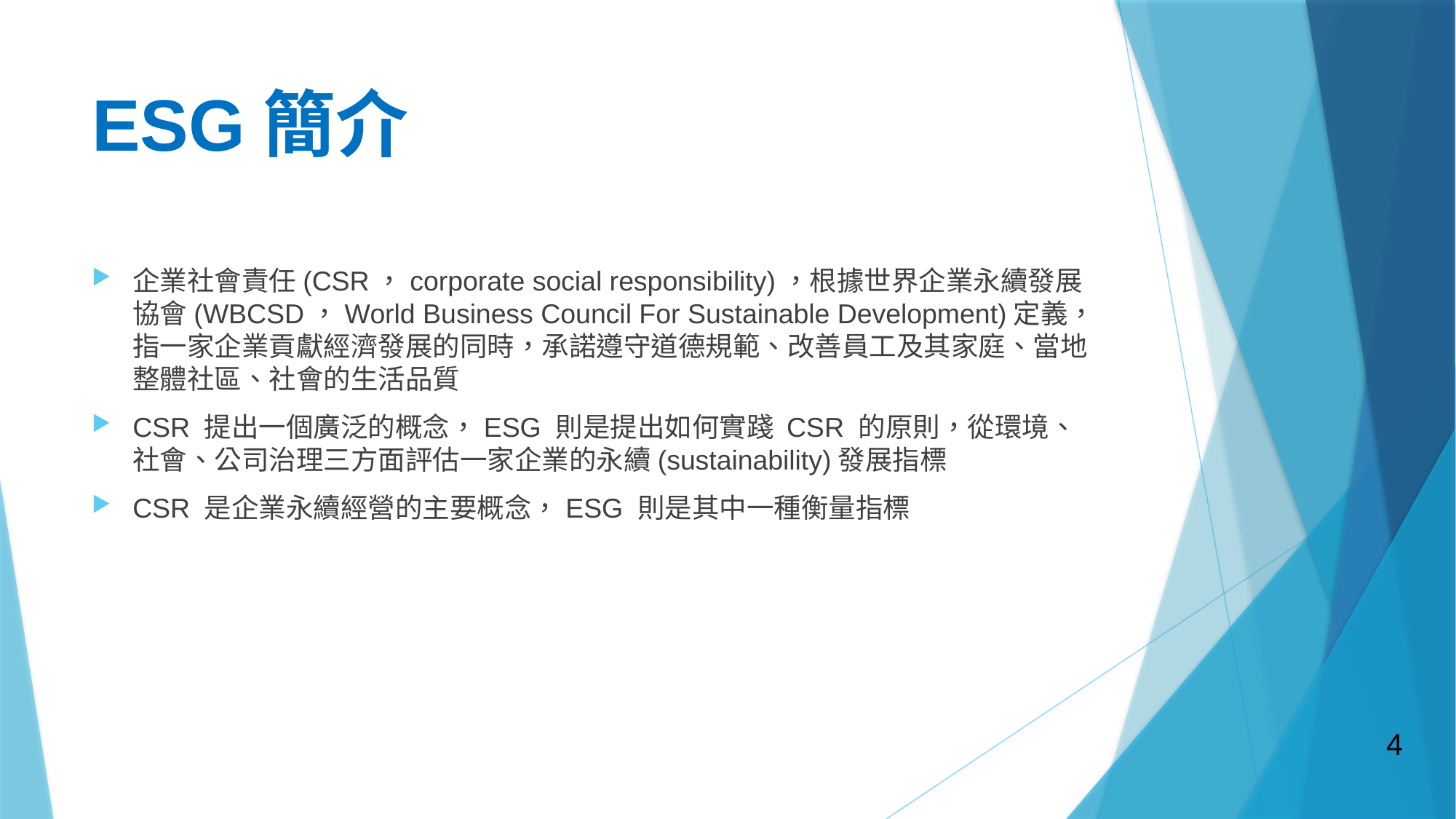

# ESG簡介
企業社會責任(CSR，corporate social responsibility)，根據世界企業永續發展協會(WBCSD，World Business Council For Sustainable Development)定義，指一家企業貢獻經濟發展的同時，承諾遵守道德規範、改善員工及其家庭、當地整體社區、社會的生活品質
CSR 提出一個廣泛的概念，ESG 則是提出如何實踐 CSR 的原則，從環境、社會、公司治理三方面評估一家企業的永續(sustainability)發展指標
CSR 是企業永續經營的主要概念，ESG 則是其中一種衡量指標
4